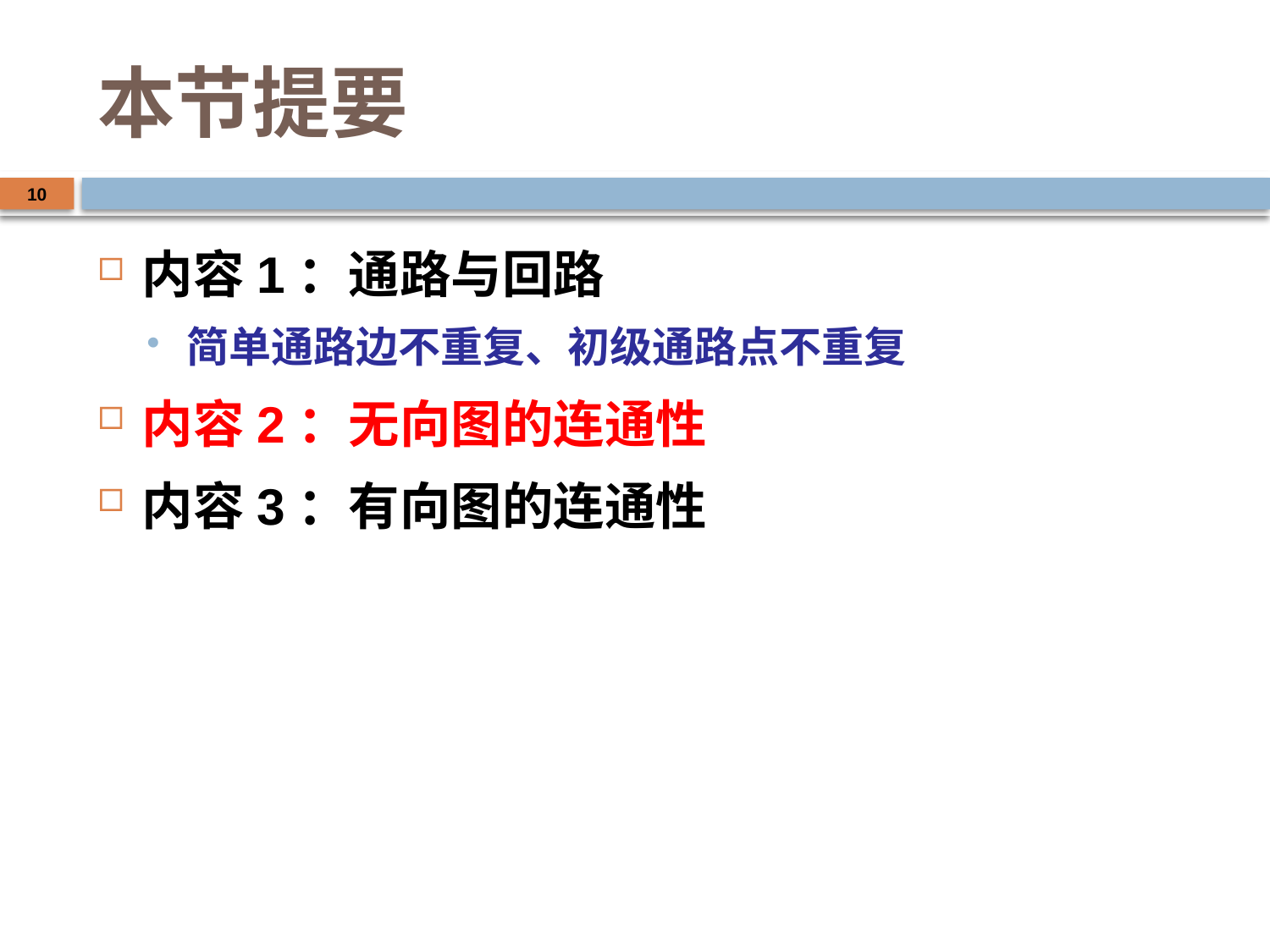

# 本节提要
10
内容1：通路与回路
简单通路边不重复、初级通路点不重复
内容2：无向图的连通性
内容3：有向图的连通性